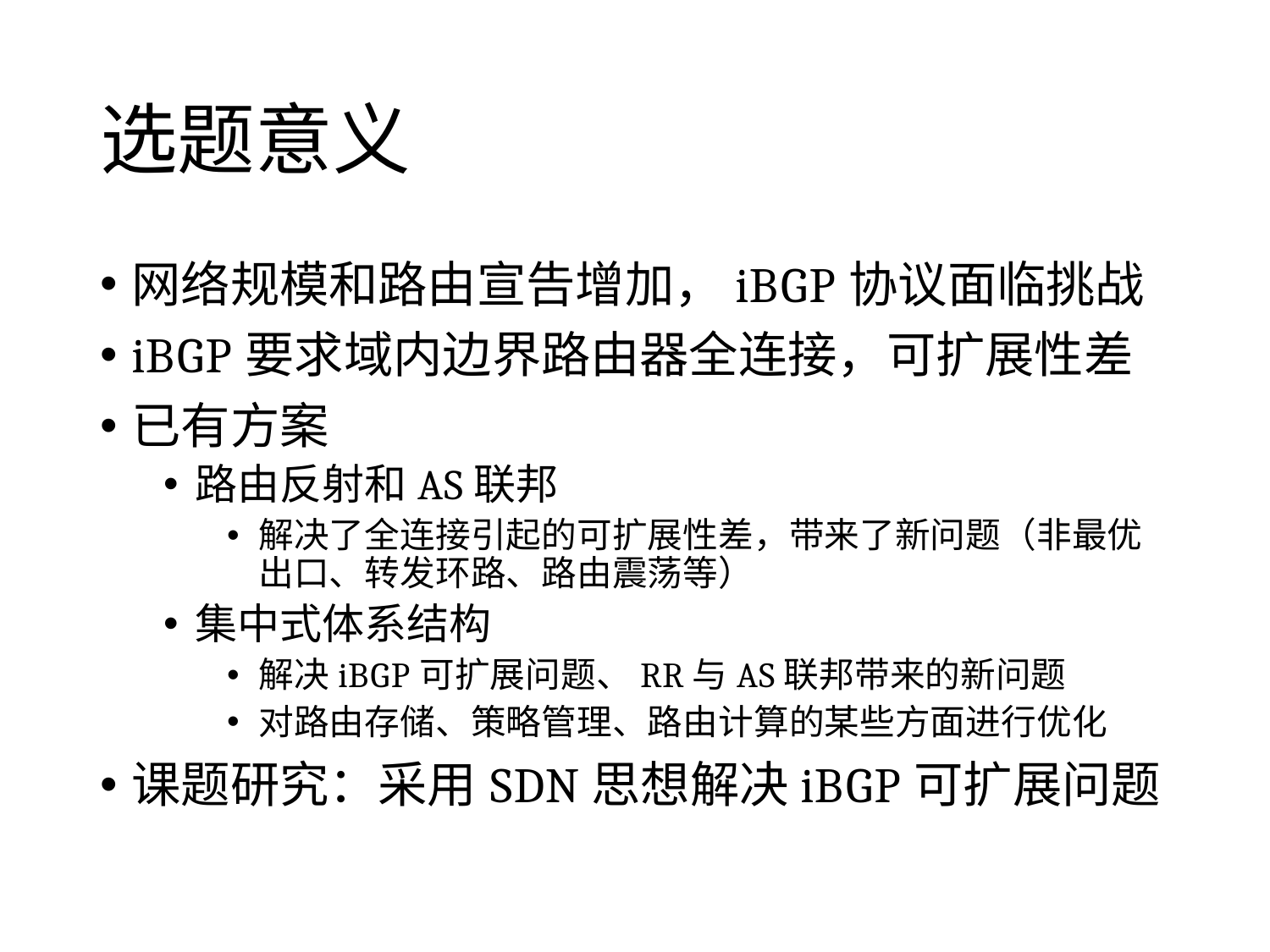

# 选题意义
网络规模和路由宣告增加，iBGP协议面临挑战
iBGP要求域内边界路由器全连接，可扩展性差
已有方案
路由反射和AS联邦
解决了全连接引起的可扩展性差，带来了新问题（非最优出口、转发环路、路由震荡等）
集中式体系结构
解决iBGP可扩展问题、RR与AS联邦带来的新问题
对路由存储、策略管理、路由计算的某些方面进行优化
课题研究：采用SDN思想解决iBGP可扩展问题